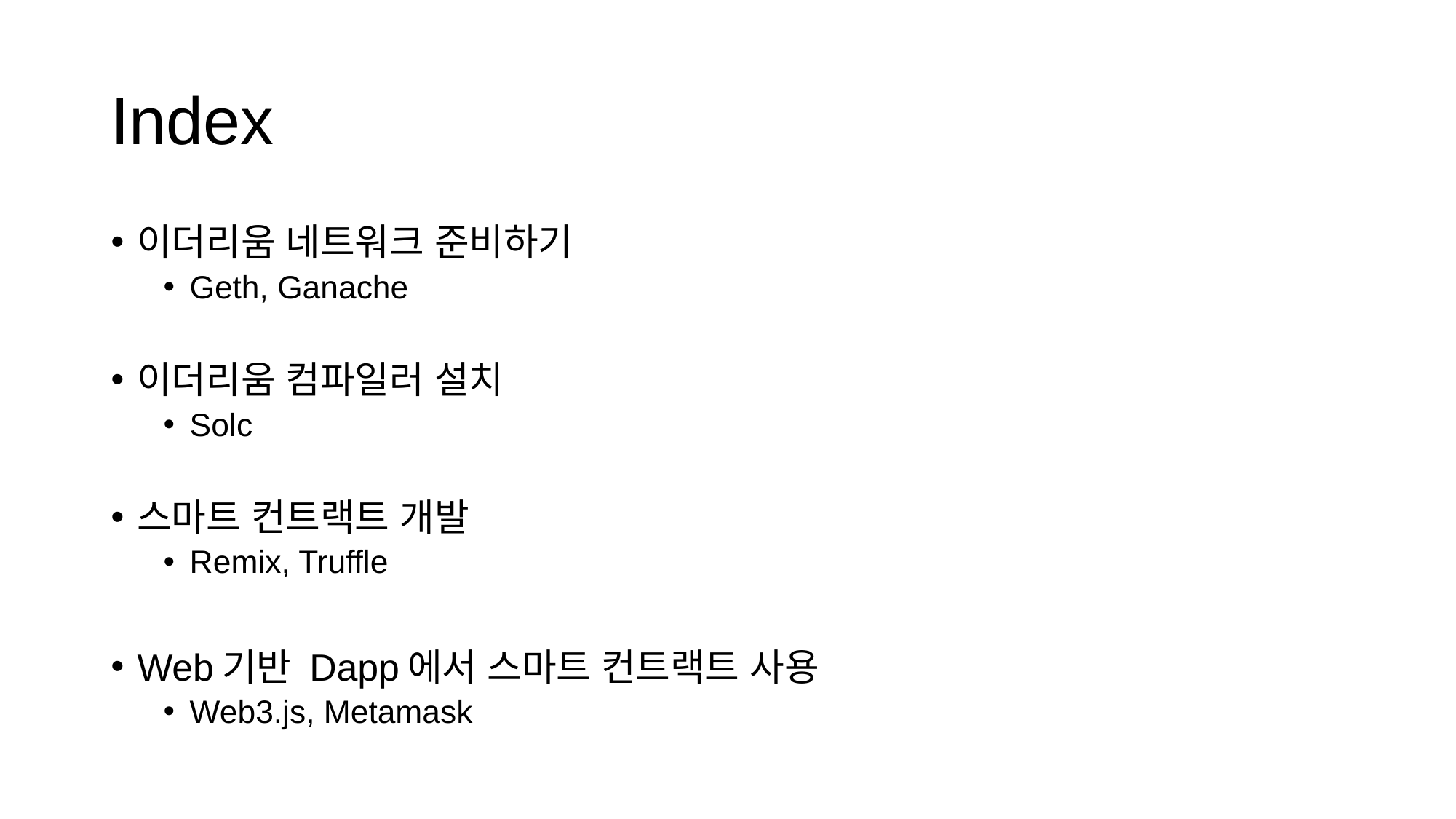

# Index
이더리움 네트워크 준비하기
Geth, Ganache

이더리움 컴파일러 설치
Solc

스마트 컨트랙트 개발
Remix, Truffle

Web기반 Dapp에서 스마트 컨트랙트 사용
Web3.js, Metamask